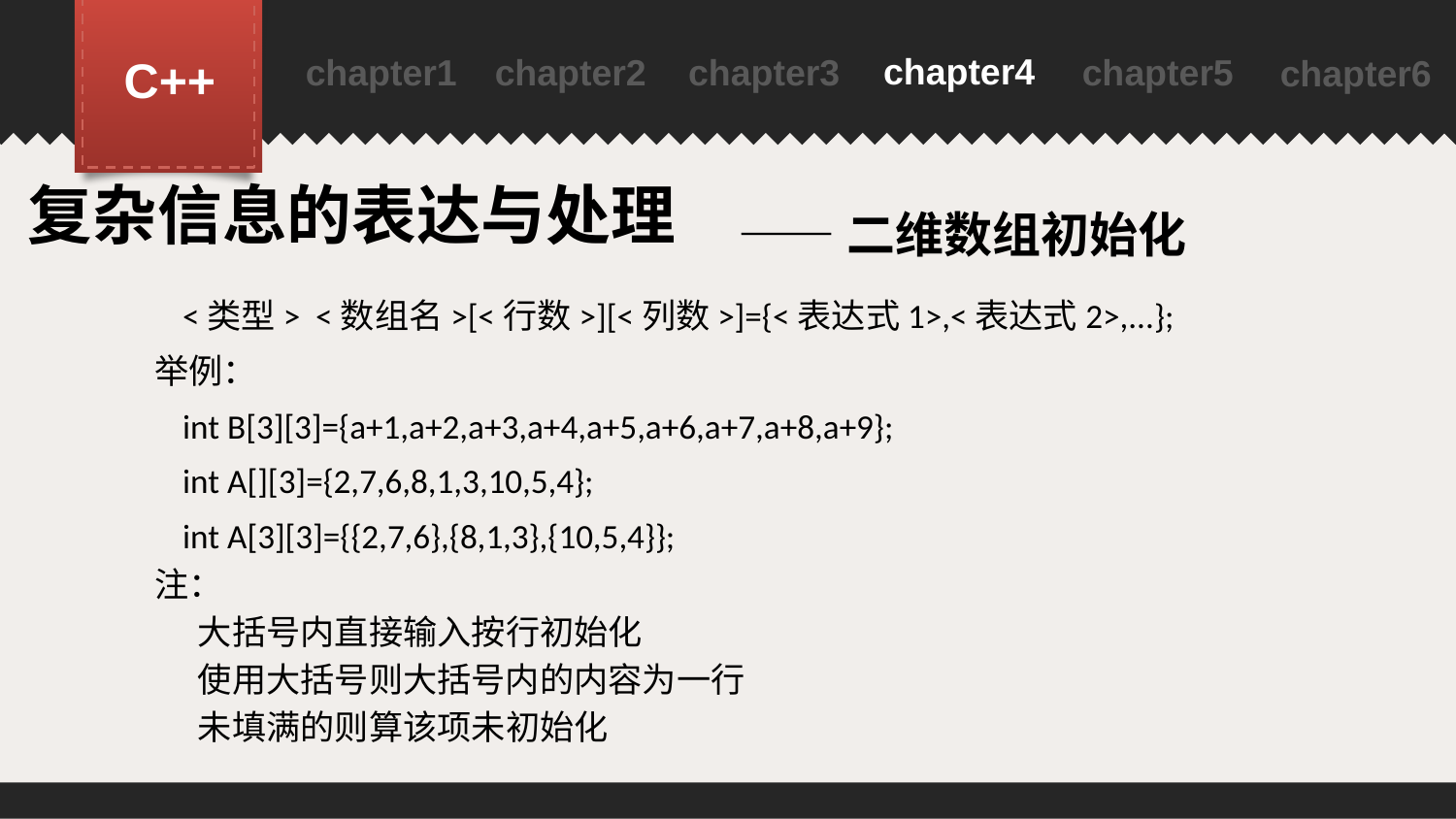

chapter4
C++
chapter1
chapter2
chapter3
chapter5
chapter6
PPT模板下载：www.1ppt.com/moban/     行业PPT模板：www.1ppt.com/hangye/
节日PPT模板：www.1ppt.com/jieri/           PPT素材下载：www.1ppt.com/sucai/
PPT背景图片：www.1ppt.com/beijing/      PPT图表下载：www.1ppt.com/tubiao/
优秀PPT下载：www.1ppt.com/xiazai/        PPT教程： www.1ppt.com/powerpoint/
Word教程： www.1ppt.com/word/              Excel教程：www.1ppt.com/excel/
资料下载：www.1ppt.com/ziliao/                PPT课件下载：www.1ppt.com/kejian/
范文下载：www.1ppt.com/fanwen/             试卷下载：www.1ppt.com/shiti/
教案下载：www.1ppt.com/jiaoan/

复杂信息的表达与处理
——二维数组初始化
<类型>  <数组名>[<行数>][<列数>]={<表达式1>,<表达式2>,...};
举例：
int B[3][3]={a+1,a+2,a+3,a+4,a+5,a+6,a+7,a+8,a+9};
int A[][3]={2,7,6,8,1,3,10,5,4};
int A[3][3]={{2,7,6},{8,1,3},{10,5,4}};
注：
大括号内直接输入按行初始化
使用大括号则大括号内的内容为一行
未填满的则算该项未初始化